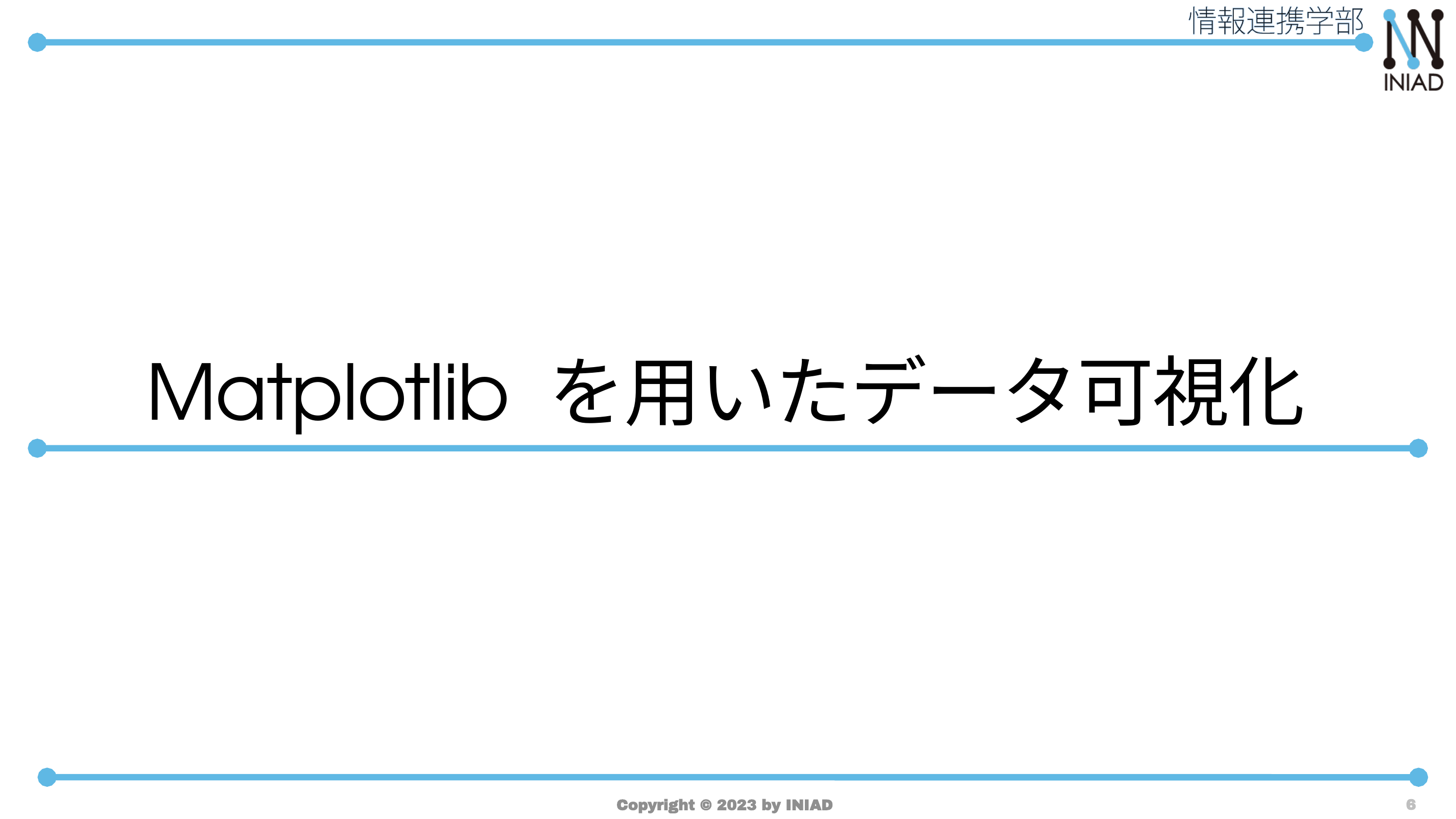

# Matplotlib を用いたデータ可視化

6
Copyright © 2023 by INIAD